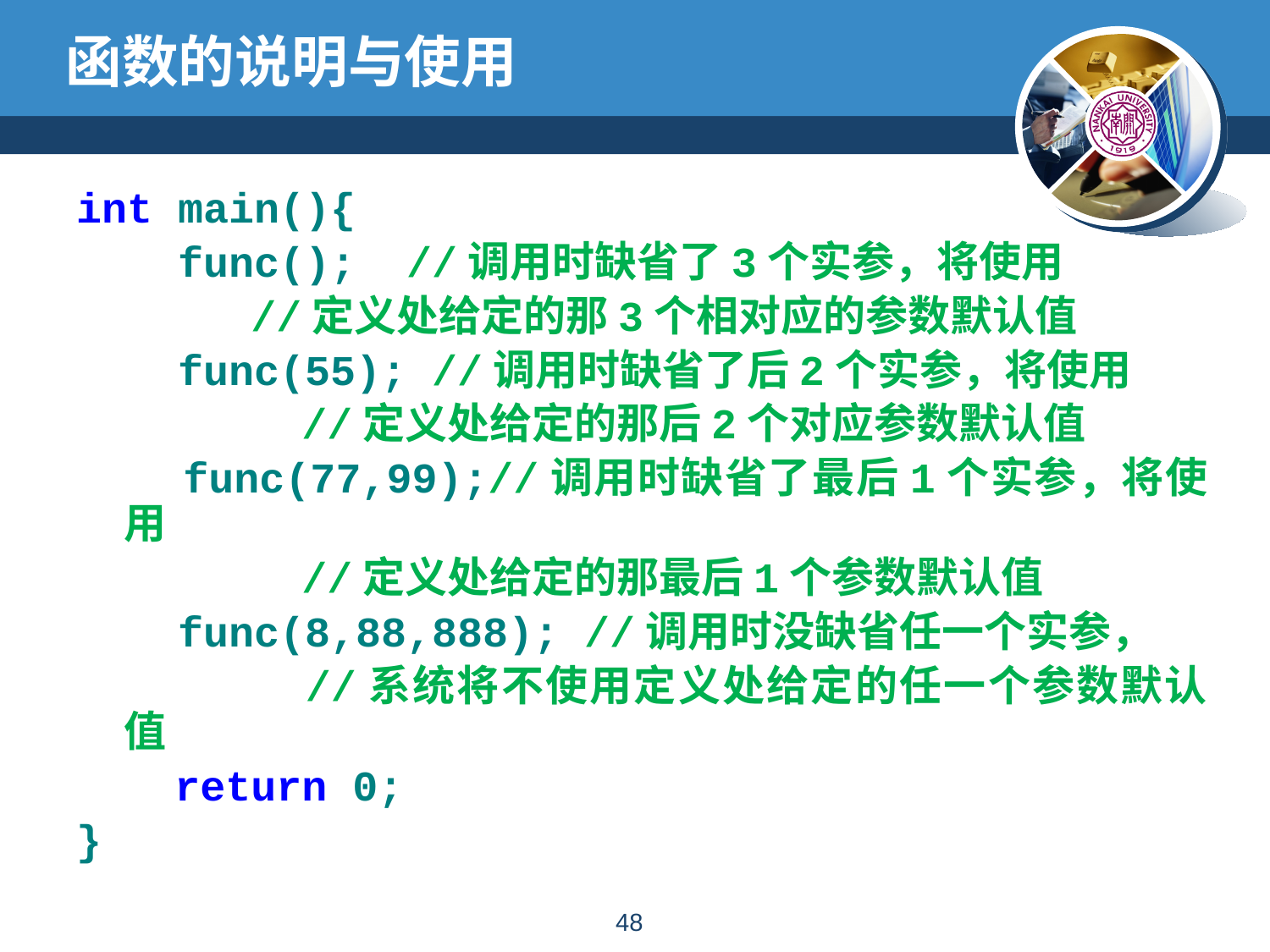

# 函数的说明与使用
int main(){
    func();  //调用时缺省了3个实参，将使用
	     //定义处给定的那3个相对应的参数默认值
    func(55); //调用时缺省了后2个实参，将使用
		  //定义处给定的那后2个对应参数默认值
    func(77,99);//调用时缺省了最后1个实参，将使用
		  //定义处给定的那最后1个参数默认值
    func(8,88,888); //调用时没缺省任一个实参，
		  //系统将不使用定义处给定的任一个参数默认值
	  return 0;
}

48